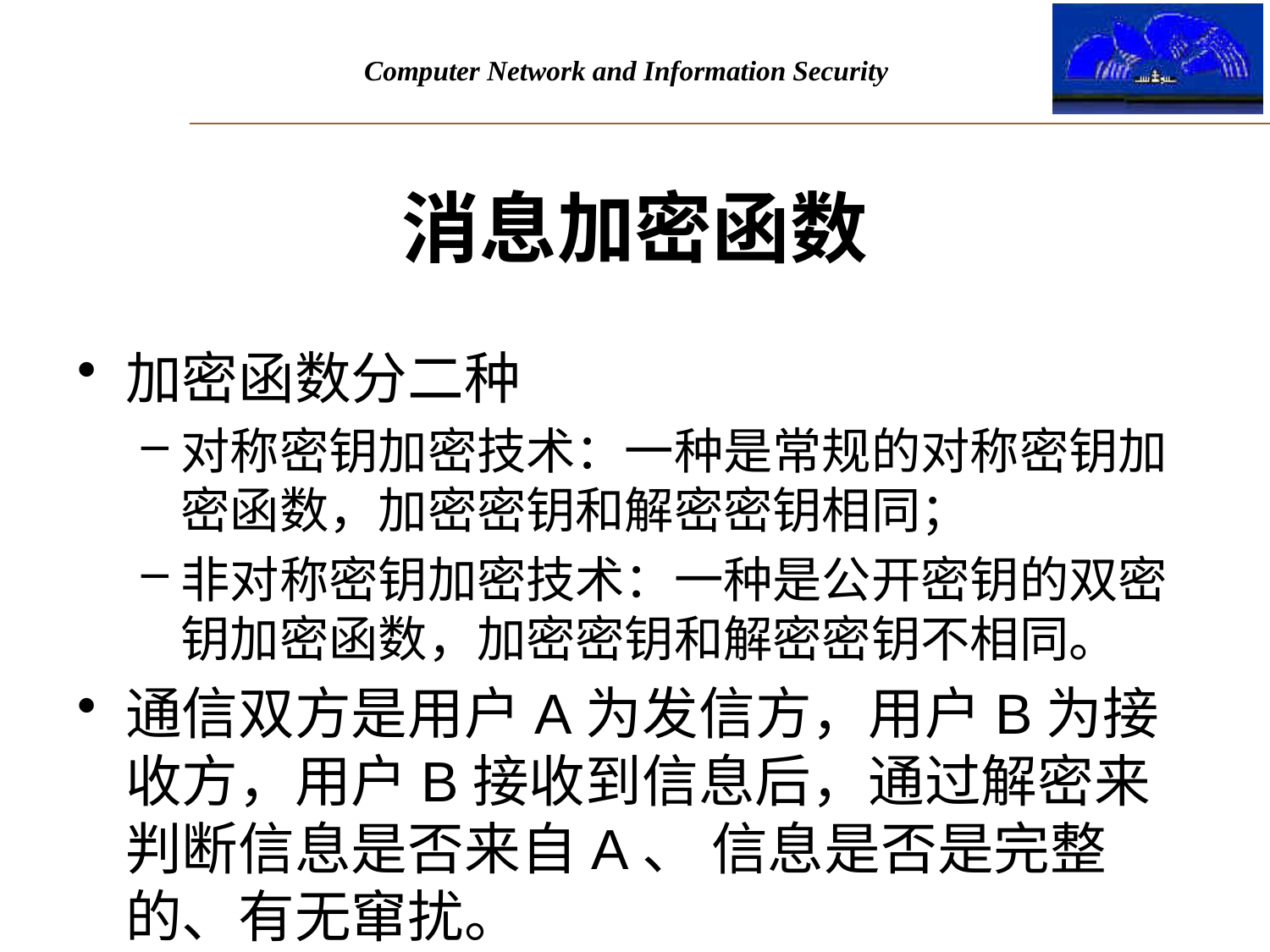

# 消息加密函数
加密函数分二种
对称密钥加密技术：一种是常规的对称密钥加密函数，加密密钥和解密密钥相同；
非对称密钥加密技术：一种是公开密钥的双密钥加密函数，加密密钥和解密密钥不相同。
通信双方是用户A为发信方，用户B为接收方，用户B接收到信息后，通过解密来判断信息是否来自A、 信息是否是完整的、有无窜扰。